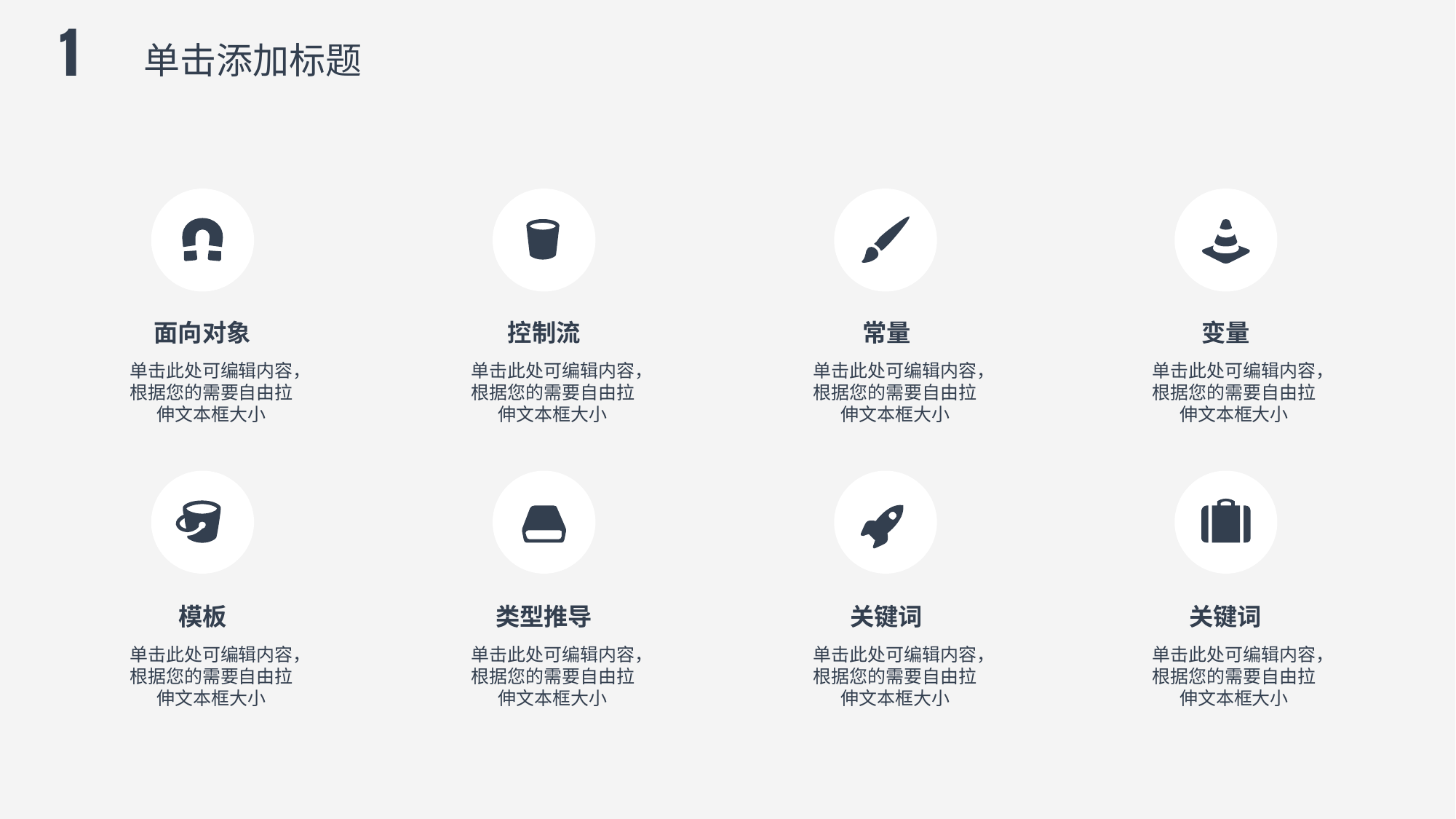

1
单击添加标题

面向对象
控制流
常量
变量
单击此处可编辑内容，根据您的需要自由拉伸文本框大小
单击此处可编辑内容，根据您的需要自由拉伸文本框大小
单击此处可编辑内容，根据您的需要自由拉伸文本框大小
单击此处可编辑内容，根据您的需要自由拉伸文本框大小

模板
类型推导
关键词
关键词
单击此处可编辑内容，根据您的需要自由拉伸文本框大小
单击此处可编辑内容，根据您的需要自由拉伸文本框大小
单击此处可编辑内容，根据您的需要自由拉伸文本框大小
单击此处可编辑内容，根据您的需要自由拉伸文本框大小